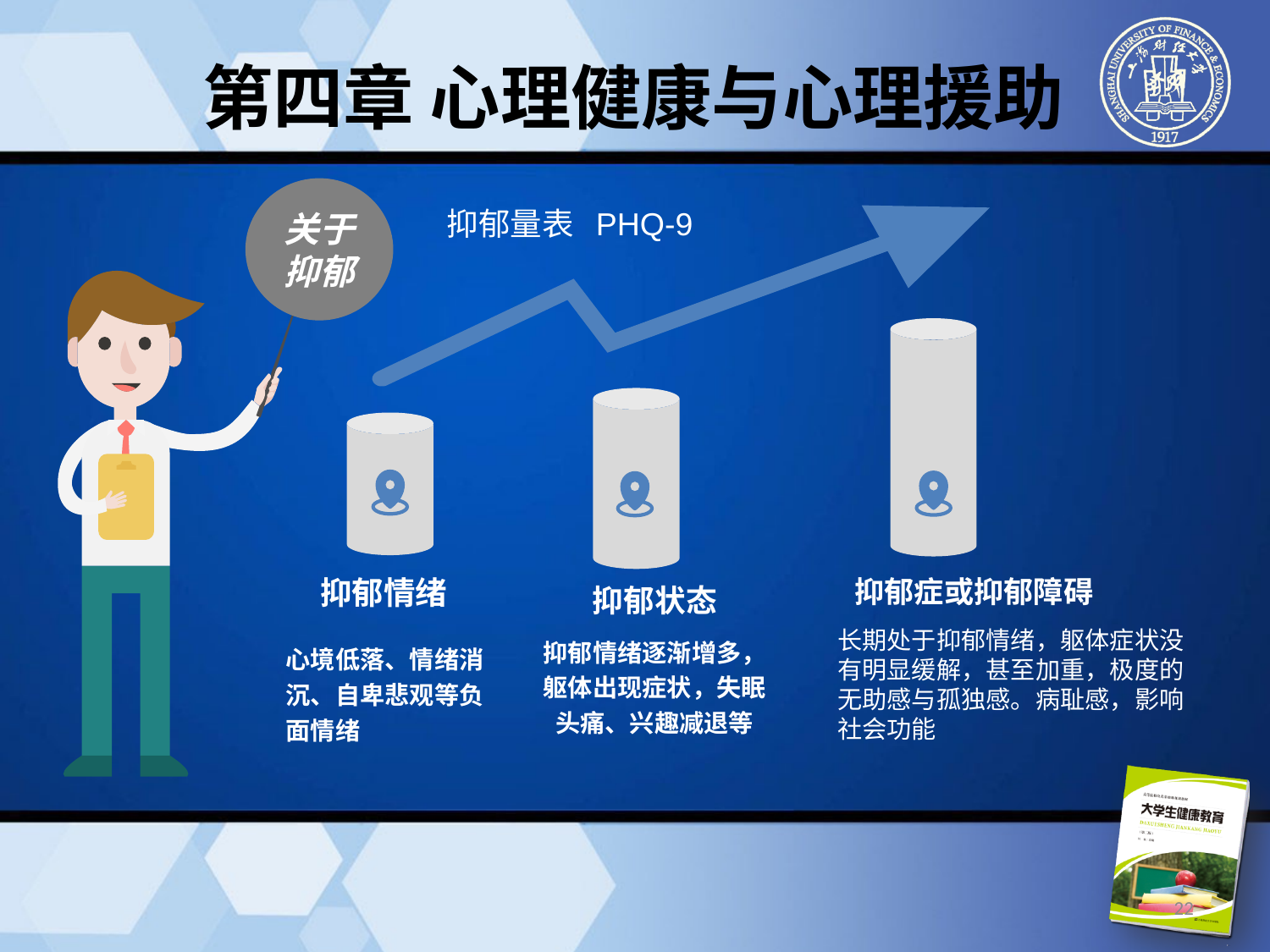

# 第四章 心理健康与心理援助
关于抑郁

抑郁量表  PHQ-9

抑郁情绪
心境低落、情绪消沉、自卑悲观等负面情绪
抑郁症或抑郁障碍

抑郁状态
抑郁情绪逐渐增多，躯体出现症状，失眠头痛、兴趣减退等
长期处于抑郁情绪，躯体症状没有明显缓解，甚至加重，极度的无助感与孤独感。病耻感，影响社会功能
22